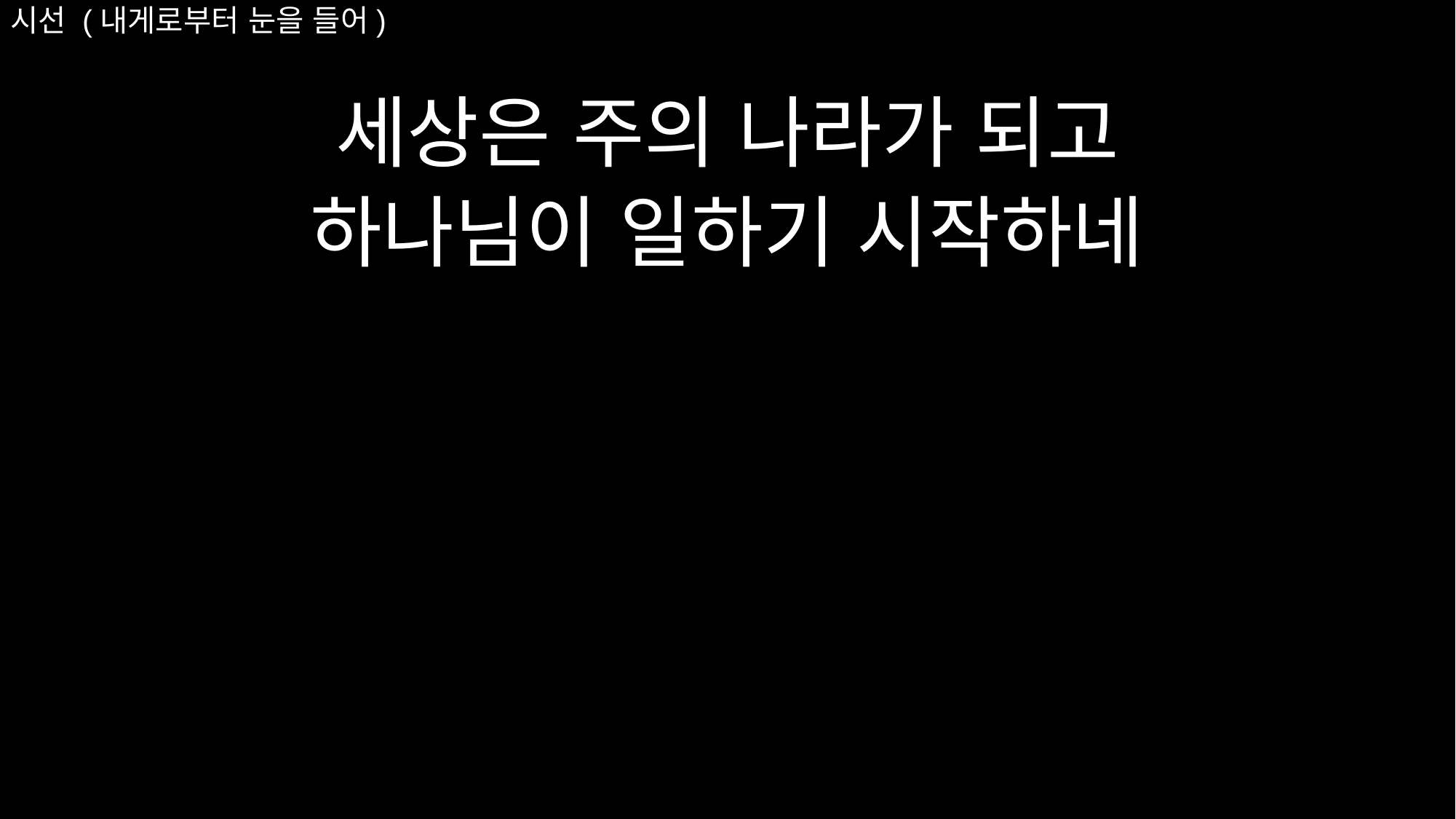

# 시선 (내게로부터 눈을 들어)
세상은 주의 나라가 되고
하나님이 일하기 시작하네